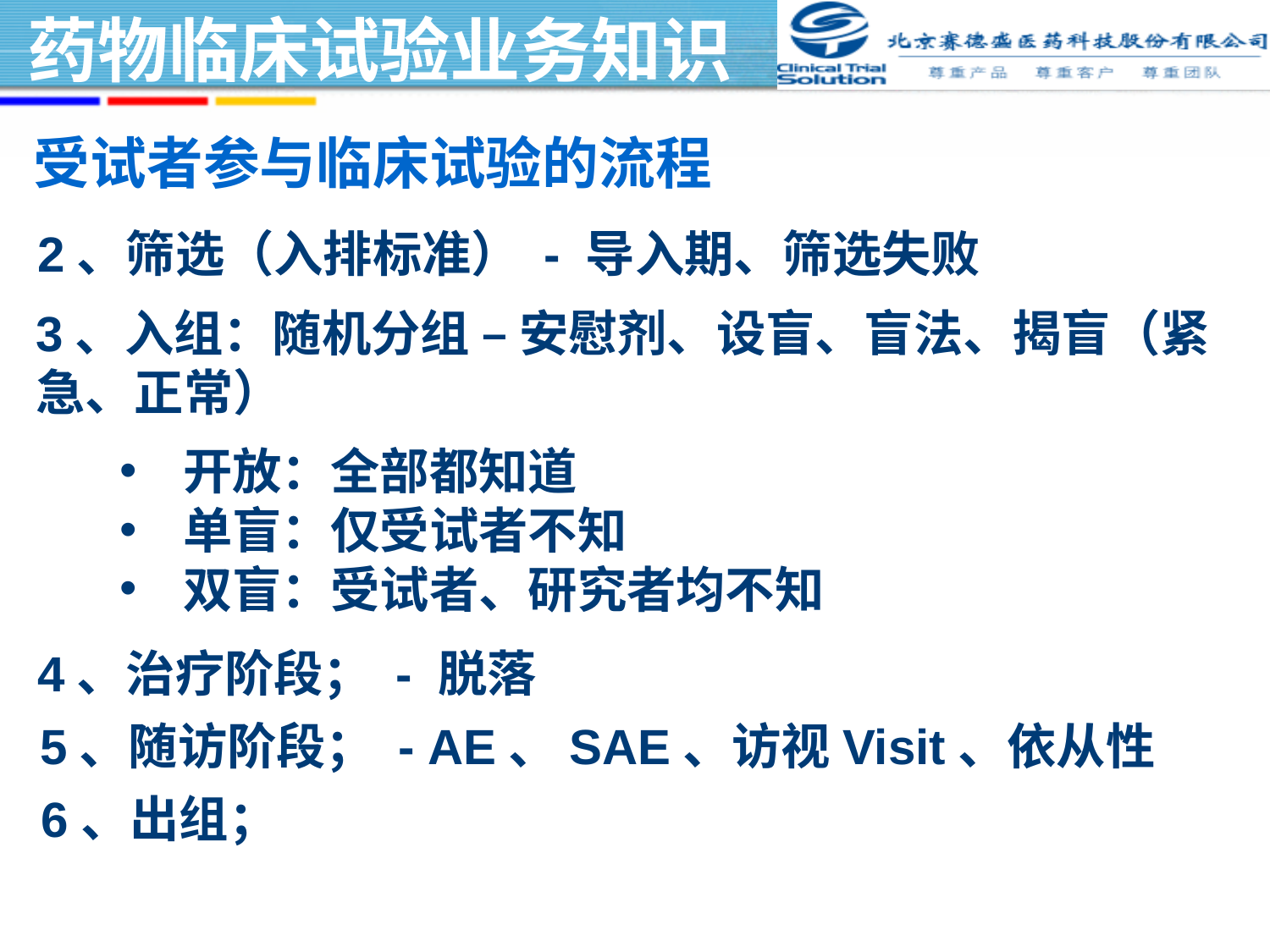

受试者参与临床试验的流程
2、筛选（入排标准） - 导入期、筛选失败
3、入组：随机分组 – 安慰剂、设盲、盲法、揭盲（紧急、正常）
开放：全部都知道
单盲：仅受试者不知
双盲：受试者、研究者均不知
4、治疗阶段； - 脱落
5、随访阶段； - AE、SAE、访视Visit、依从性
6、出组；